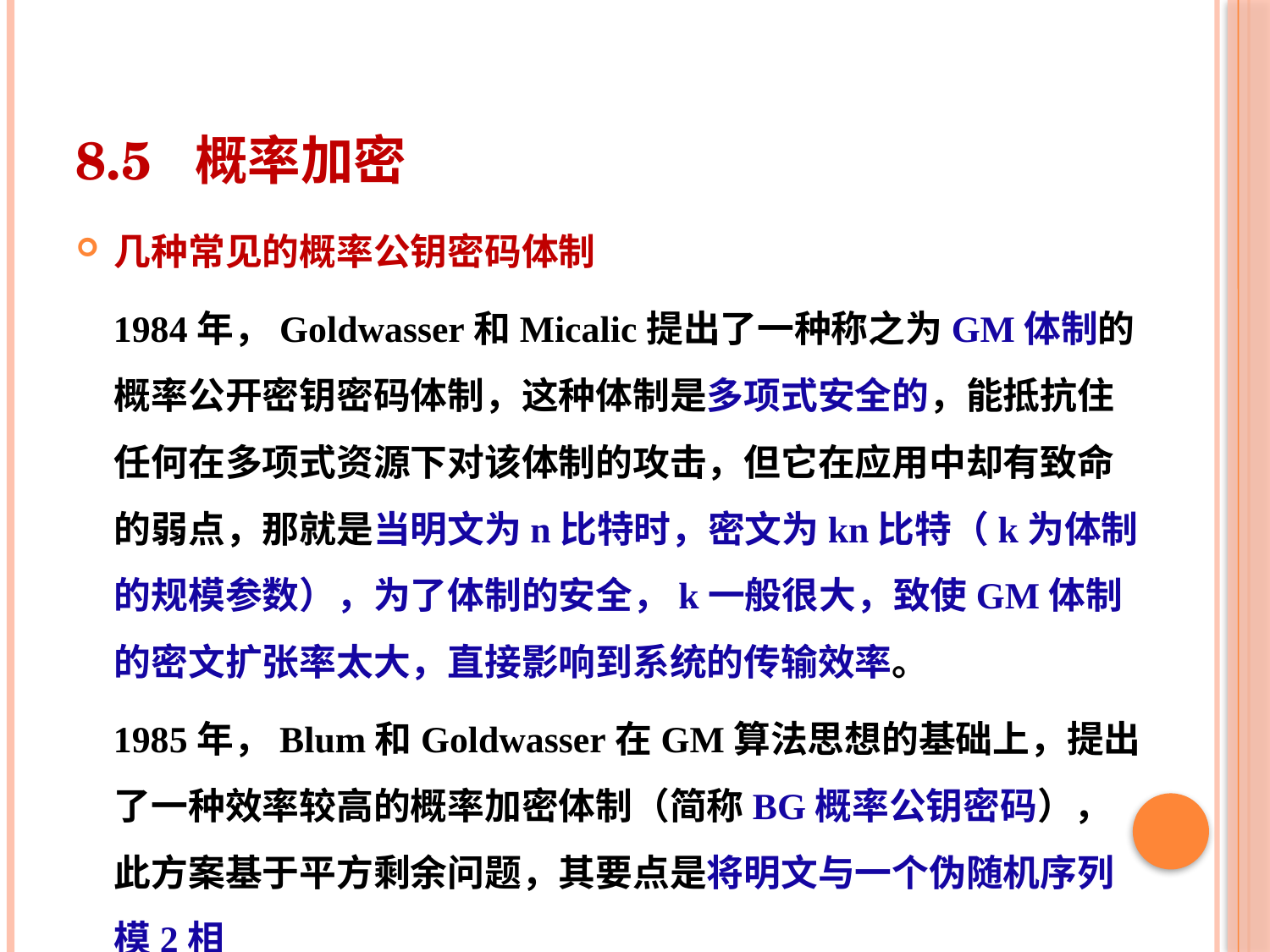

# 8.5  概率加密
几种常见的概率公钥密码体制
    1984年，Goldwasser和Micalic提出了一种称之为GM体制的概率公开密钥密码体制，这种体制是多项式安全的，能抵抗住任何在多项式资源下对该体制的攻击，但它在应用中却有致命的弱点，那就是当明文为n比特时，密文为kn比特（k为体制的规模参数），为了体制的安全，k一般很大，致使GM体制的密文扩张率太大，直接影响到系统的传输效率。
    1985年，Blum和Goldwasser在GM算法思想的基础上，提出了一种效率较高的概率加密体制（简称BG概率公钥密码），此方案基于平方剩余问题，其要点是将明文与一个伪随机序列模2相